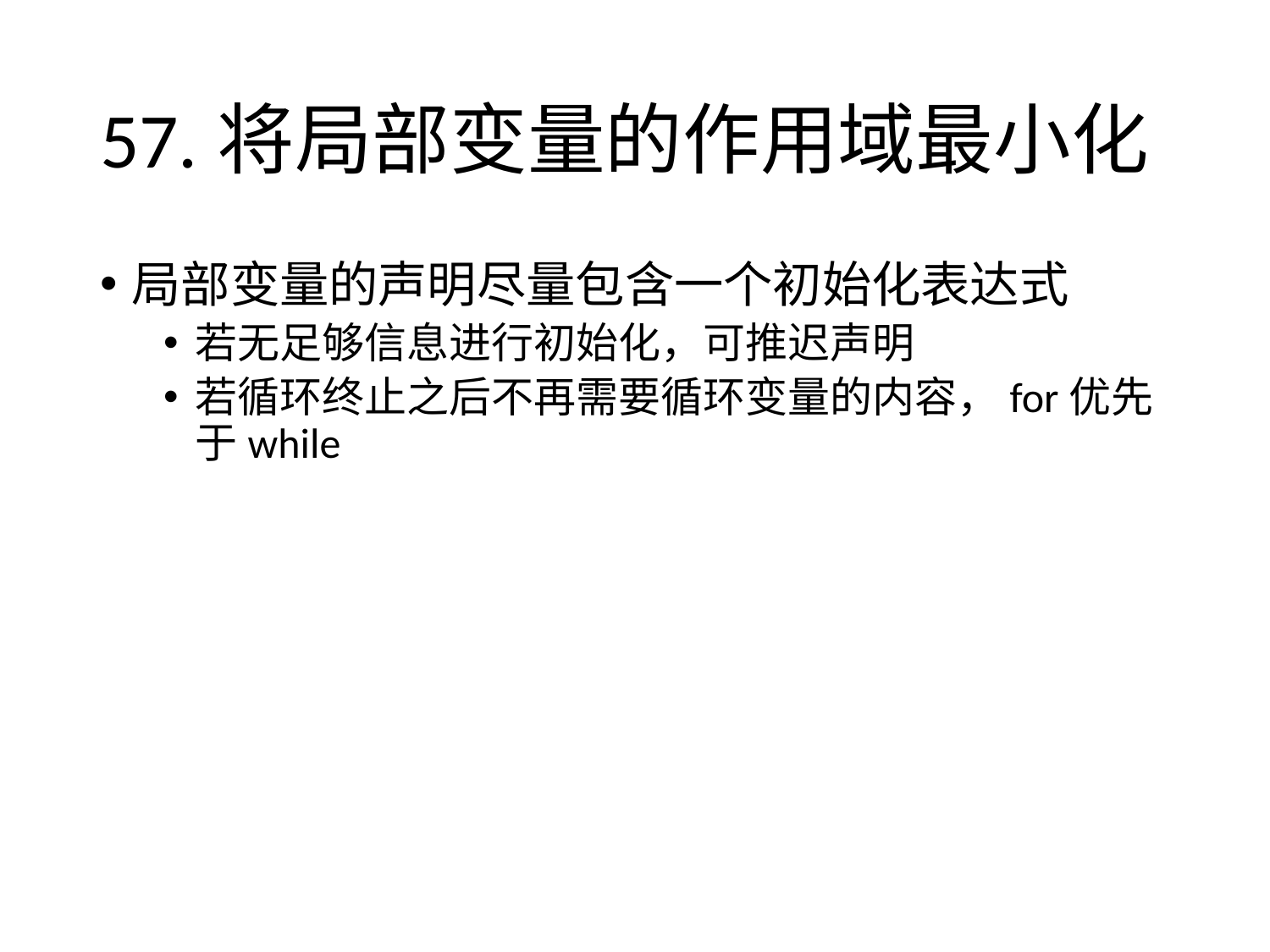

# 57.将局部变量的作用域最小化
局部变量的声明尽量包含一个初始化表达式
若无足够信息进行初始化，可推迟声明
若循环终止之后不再需要循环变量的内容，for优先于while